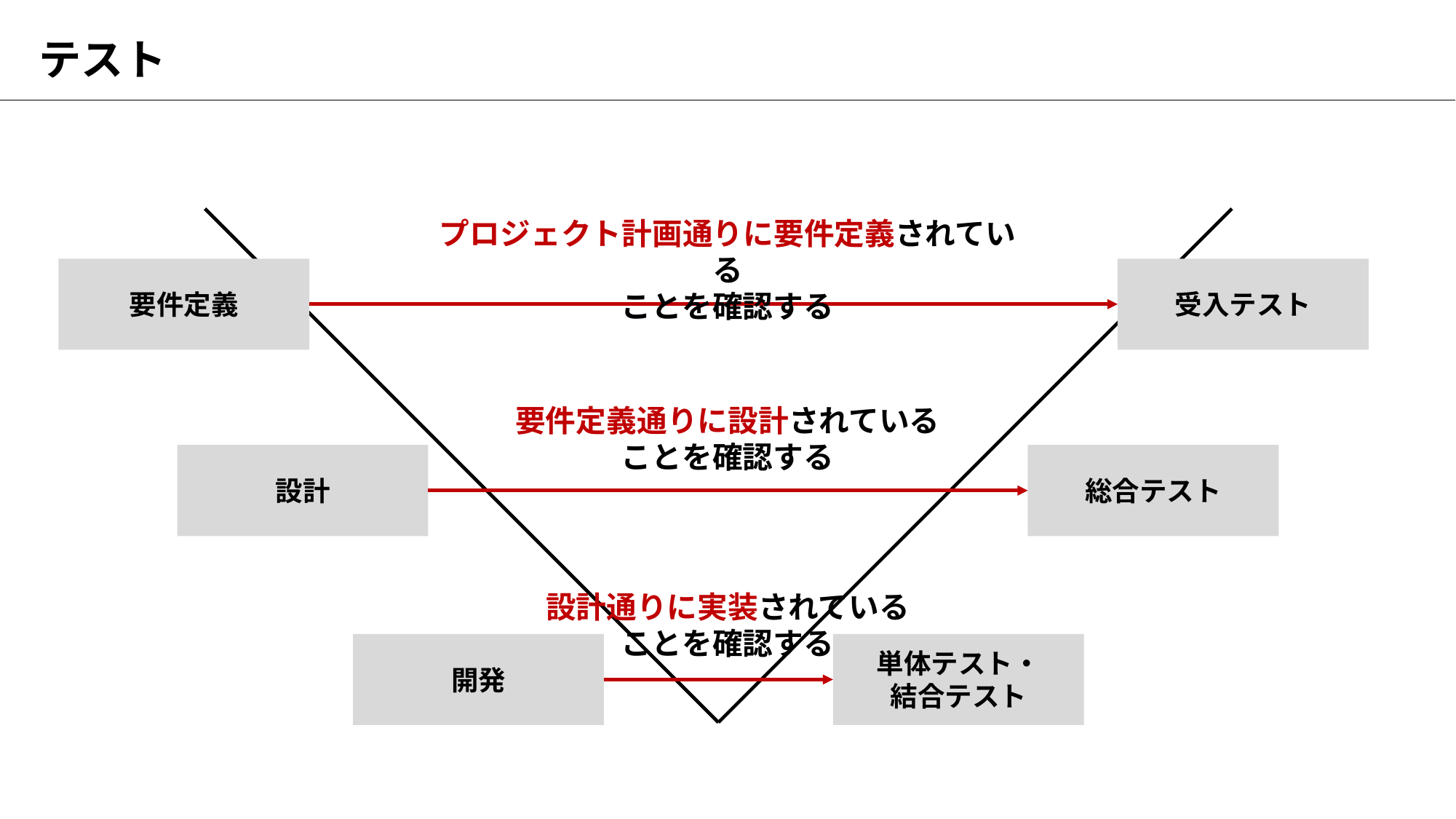

# テスト
プロジェクト計画通りに要件定義されている
ことを確認する
要件定義
受入テスト
要件定義通りに設計されている
ことを確認する
設計
総合テスト
設計通りに実装されている
ことを確認する
開発
単体テスト・
結合テスト